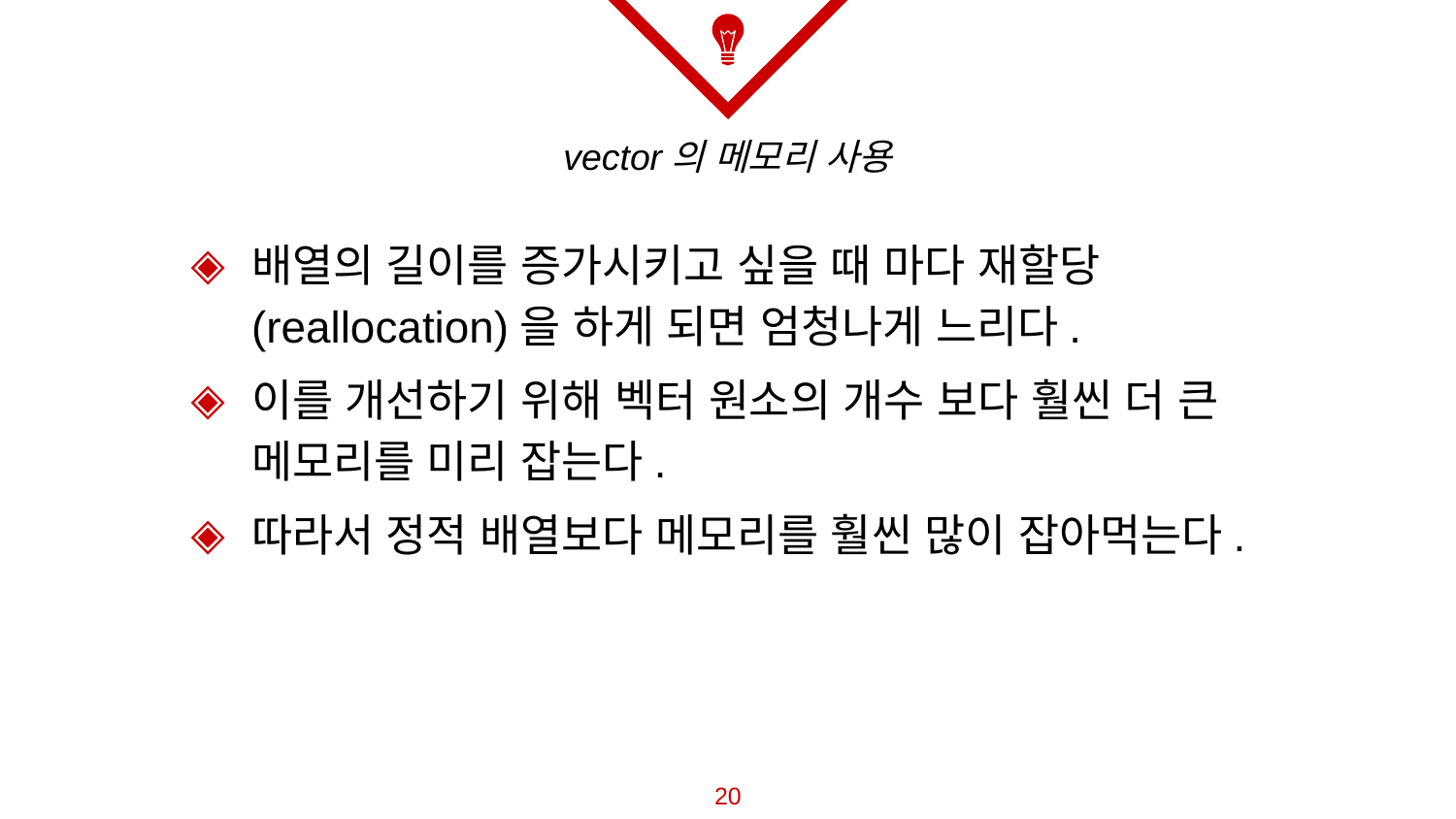

# vector의 메모리 사용
배열의 길이를 증가시키고 싶을 때 마다 재할당(reallocation)을 하게 되면 엄청나게 느리다.
이를 개선하기 위해 벡터 원소의 개수 보다 훨씬 더 큰 메모리를 미리 잡는다.
따라서 정적 배열보다 메모리를 훨씬 많이 잡아먹는다.

20